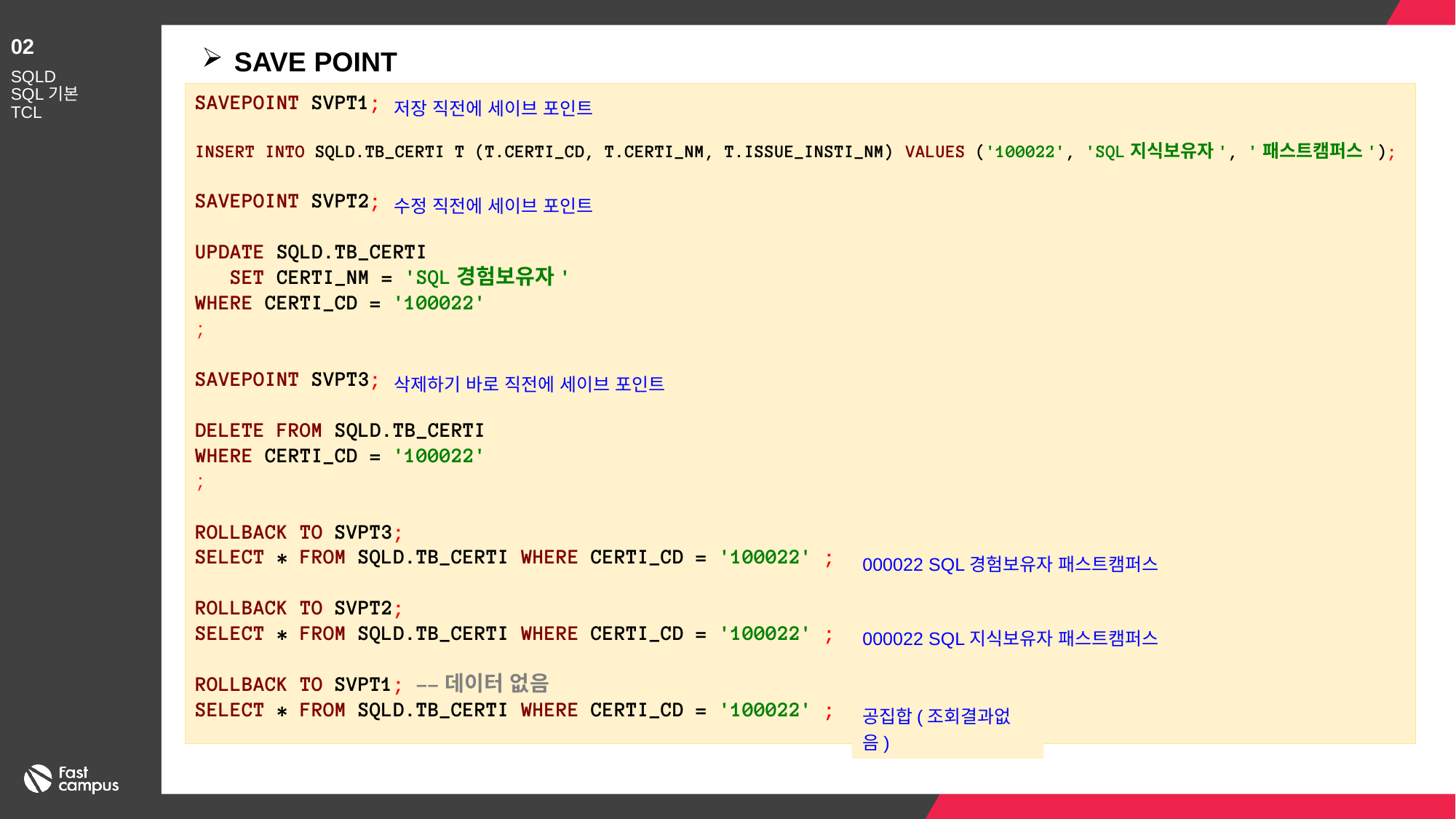

02
SAVE POINT
SQLD
SQL기본
TCL
SAVEPOINT SVPT1;

INSERT INTO SQLD.TB_CERTI T (T.CERTI_CD, T.CERTI_NM, T.ISSUE_INSTI_NM) VALUES ('100022', 'SQL지식보유자', '패스트캠퍼스');

SAVEPOINT SVPT2;

UPDATE SQLD.TB_CERTI
   SET CERTI_NM = 'SQL경험보유자'
WHERE CERTI_CD = '100022'
;

SAVEPOINT SVPT3;

DELETE FROM SQLD.TB_CERTI
WHERE CERTI_CD = '100022'
;

ROLLBACK TO SVPT3;
SELECT * FROM SQLD.TB_CERTI WHERE CERTI_CD = '100022' ;

ROLLBACK TO SVPT2;
SELECT * FROM SQLD.TB_CERTI WHERE CERTI_CD = '100022' ;

ROLLBACK TO SVPT1; --데이터 없음
SELECT * FROM SQLD.TB_CERTI WHERE CERTI_CD = '100022' ;
저장 직전에 세이브 포인트
수정 직전에 세이브 포인트
삭제하기 바로 직전에 세이브 포인트
000022 SQL경험보유자 패스트캠퍼스
000022 SQL지식보유자 패스트캠퍼스
공집합(조회결과없음)